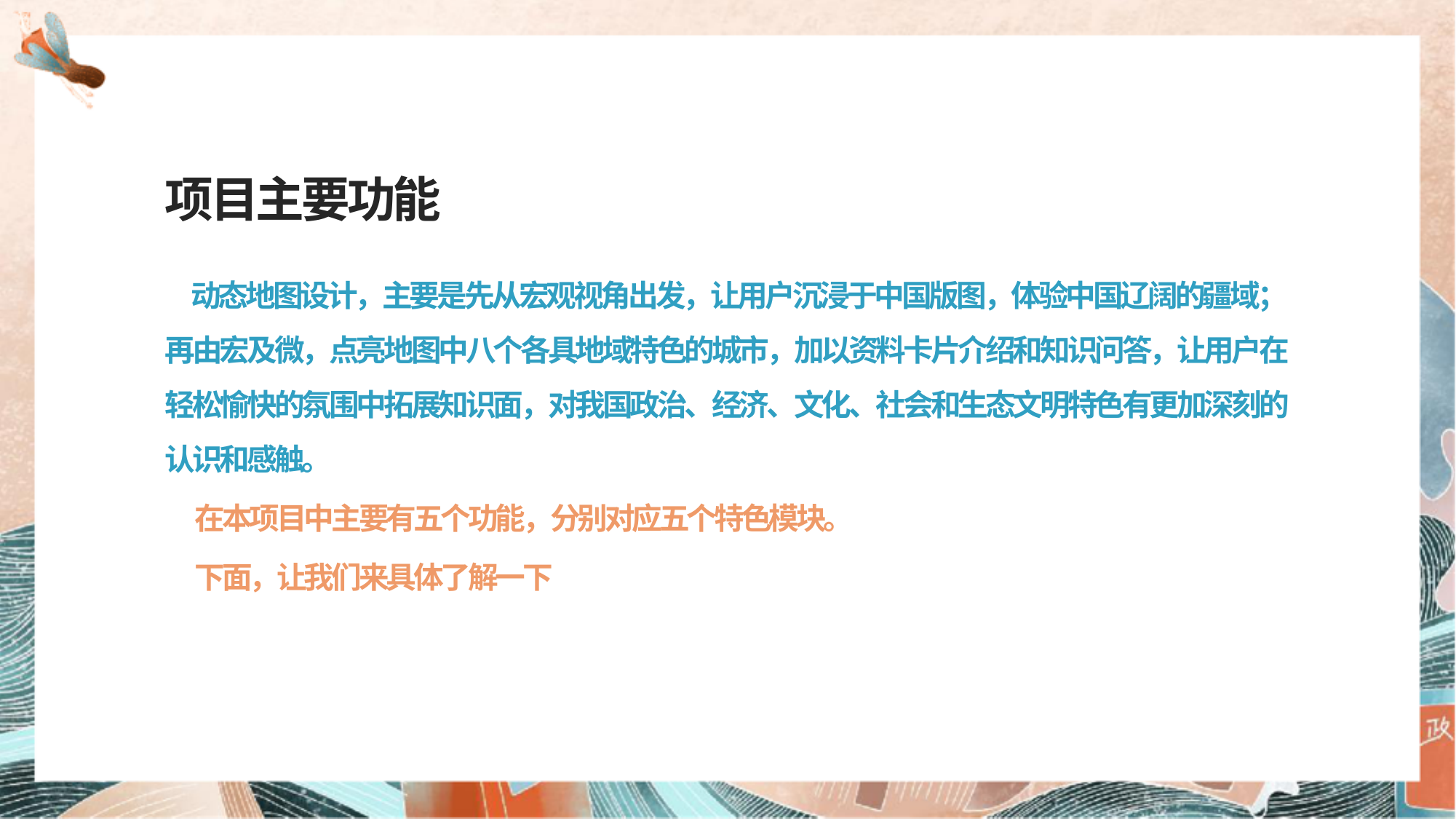

# 项目主要功能
    动态地图设计，主要是先从宏观视角出发，让用户沉浸于中国版图，体验中国辽阔的疆域；再由宏及微，点亮地图中八个各具地域特色的城市，加以资料卡片介绍和知识问答，让用户在轻松愉快的氛围中拓展知识面，对我国政治、经济、文化、社会和生态文明特色有更加深刻的认识和感触。
     在本项目中主要有五个功能，分别对应五个特色模块。
     下面，让我们来具体了解一下